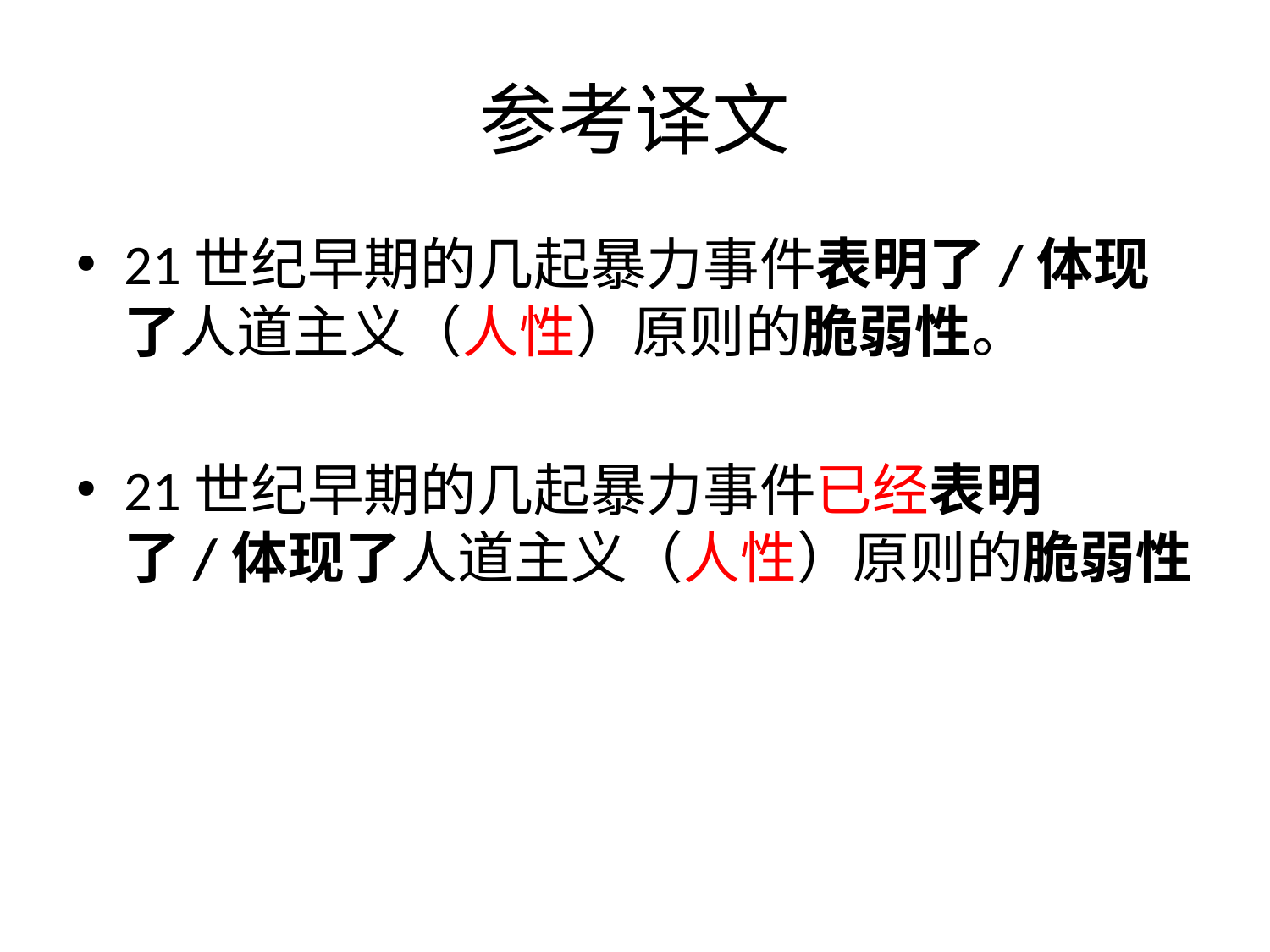

# 参考译文
21世纪早期的几起暴力事件表明了/体现了人道主义（人性）原则的脆弱性。

21世纪早期的几起暴力事件已经表明了/体现了人道主义（人性）原则的脆弱性